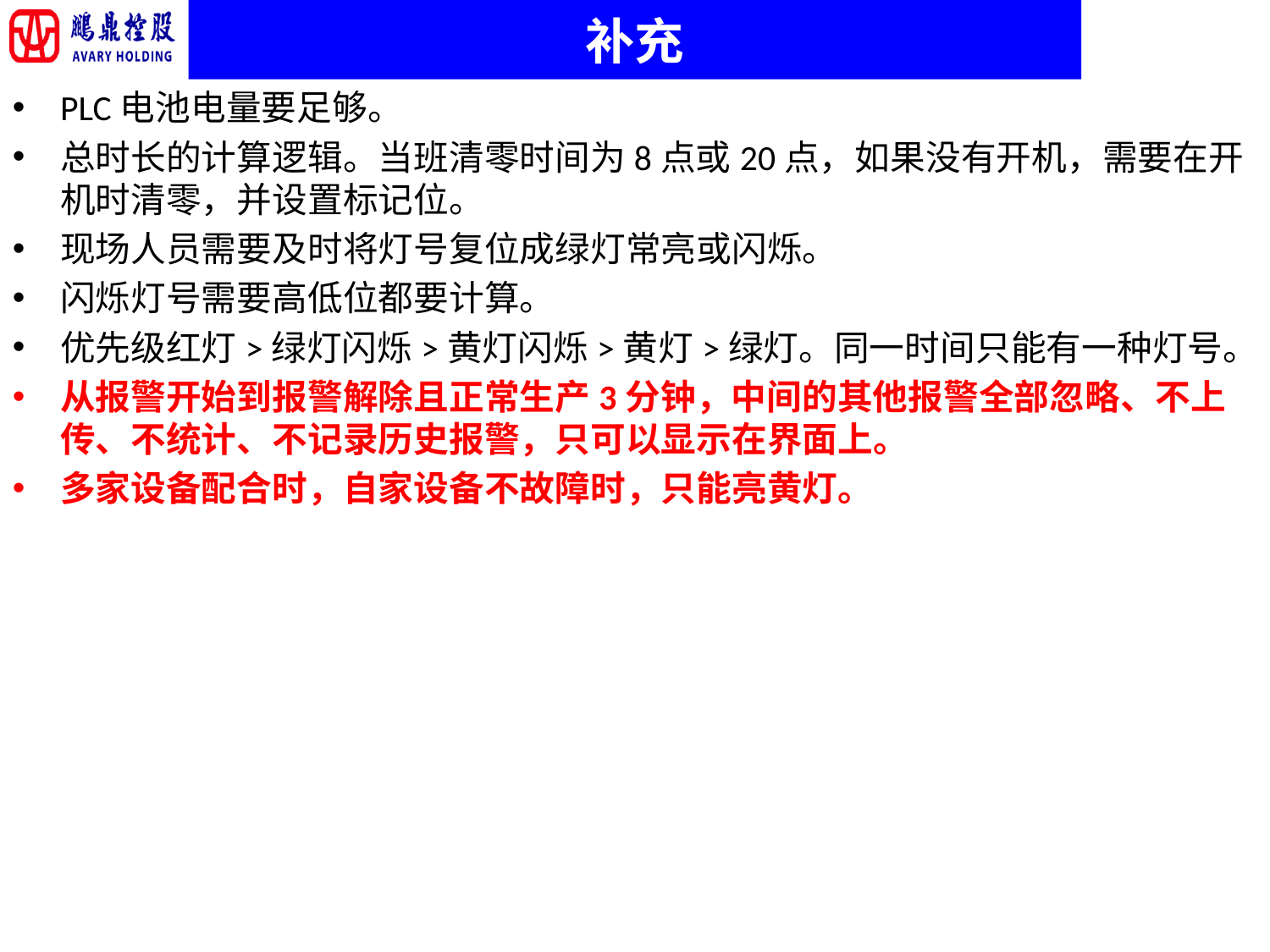

补充
PLC电池电量要足够。
总时长的计算逻辑。当班清零时间为8点或20点，如果没有开机，需要在开机时清零，并设置标记位。
现场人员需要及时将灯号复位成绿灯常亮或闪烁。
闪烁灯号需要高低位都要计算。
优先级红灯>绿灯闪烁>黄灯闪烁>黄灯>绿灯。同一时间只能有一种灯号。
从报警开始到报警解除且正常生产3分钟，中间的其他报警全部忽略、不上传、不统计、不记录历史报警，只可以显示在界面上。
多家设备配合时，自家设备不故障时，只能亮黄灯。